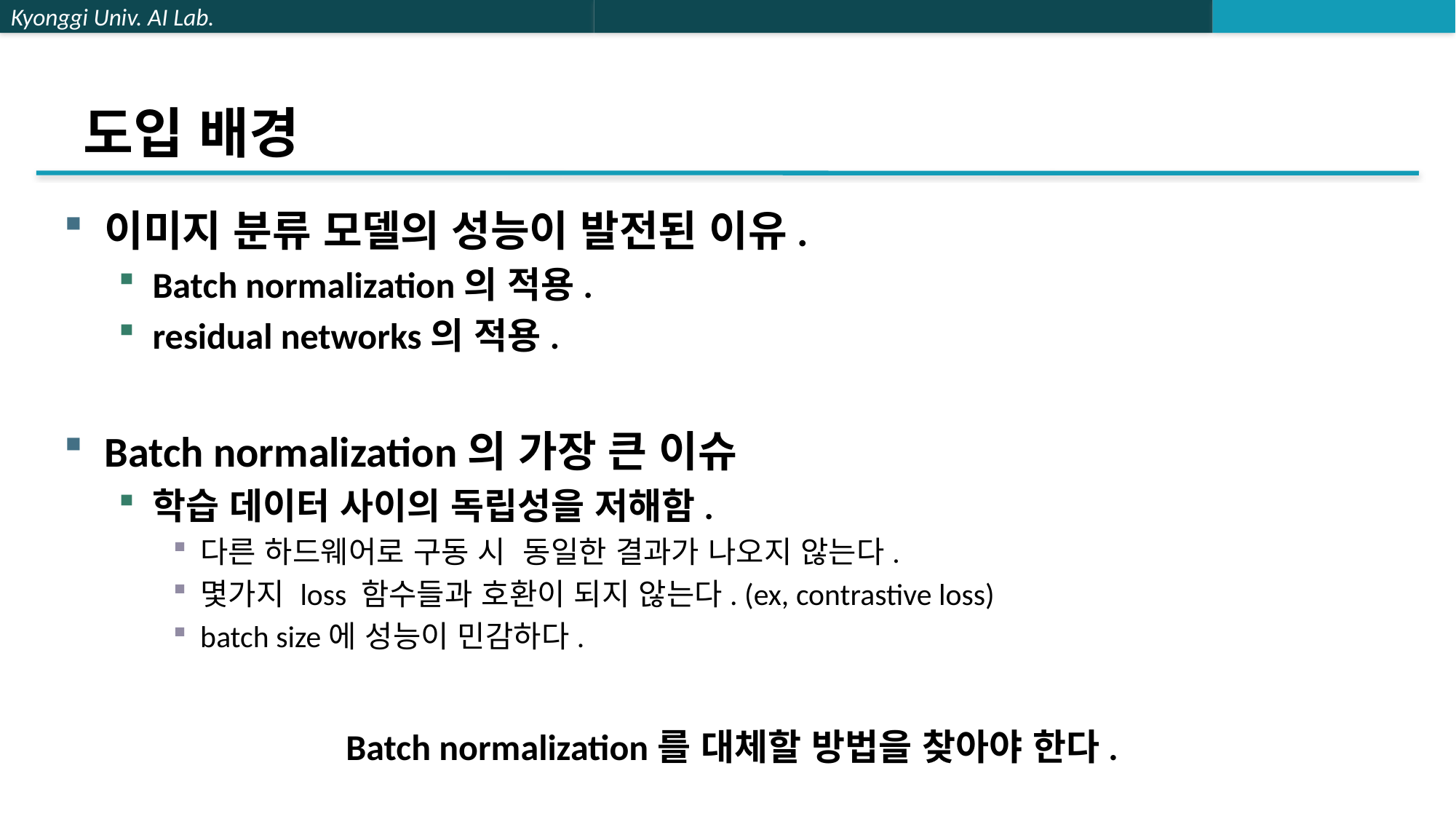

# 도입 배경
이미지 분류 모델의 성능이 발전된 이유.
Batch normalization의 적용.
residual networks의 적용.

Batch normalization의 가장 큰 이슈
학습 데이터 사이의 독립성을 저해함.
다른 하드웨어로 구동 시  동일한 결과가 나오지 않는다.
몇가지 loss 함수들과 호환이 되지 않는다. (ex, contrastive loss)
batch size에 성능이 민감하다.

Batch normalization를 대체할 방법을 찾아야 한다.